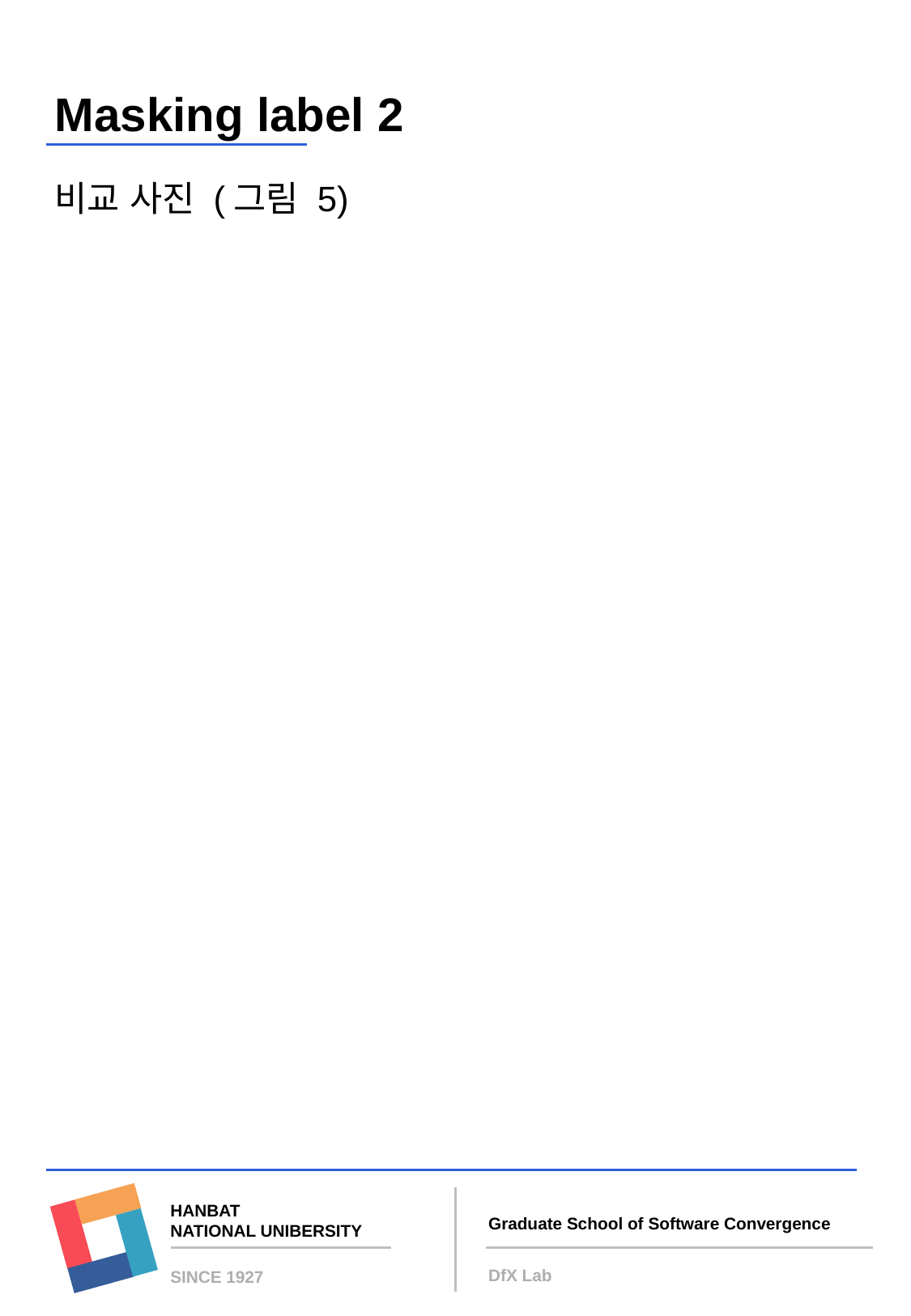

# Masking label 2
비교 사진 (그림 5)